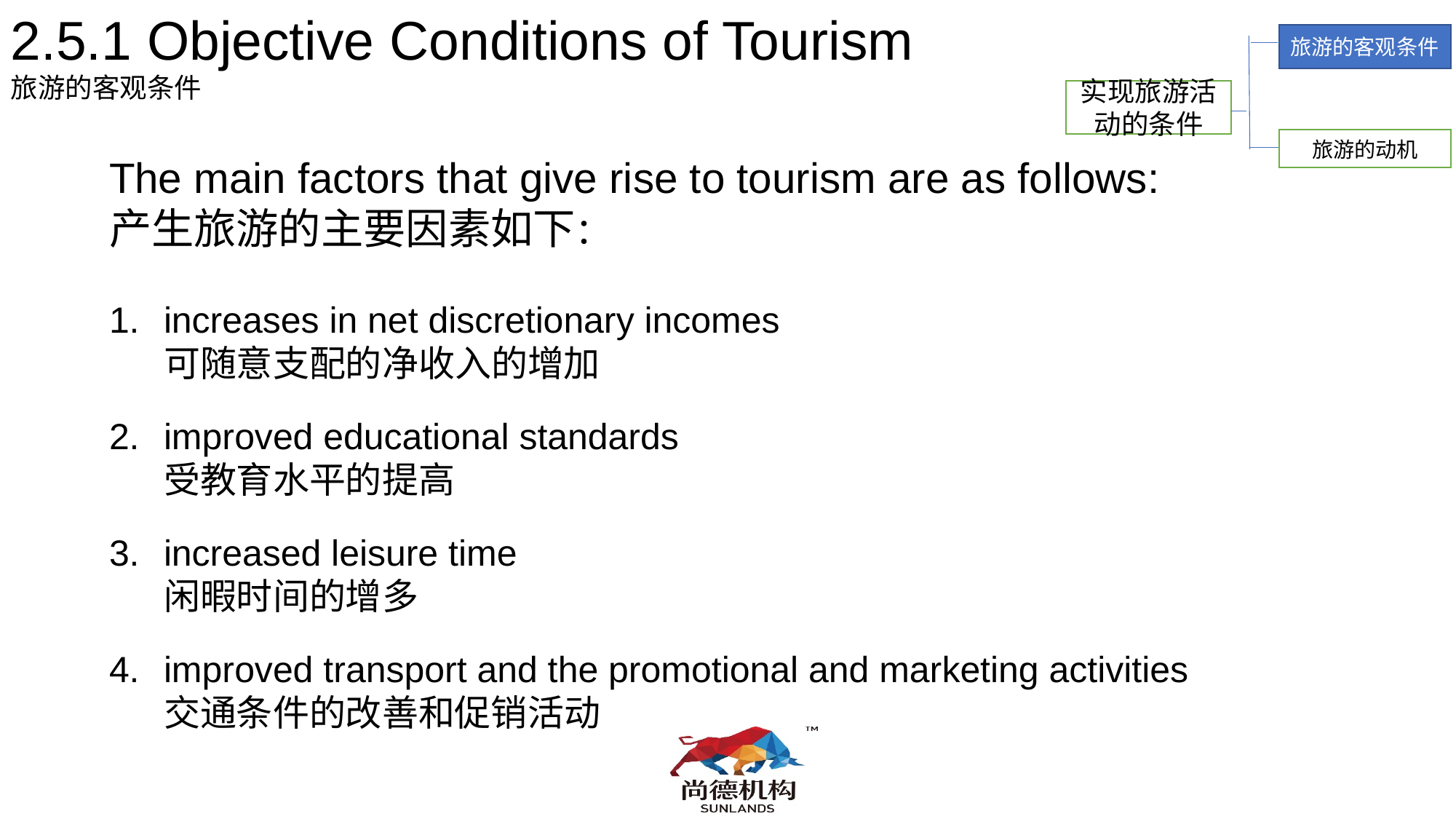

2.5.1 Objective Conditions of Tourism
旅游的客观条件
旅游的客观条件
实现旅游活动的条件
旅游的动机
The main factors that give rise to tourism are as follows:
产生旅游的主要因素如下：

increases in net discretionary incomes
可随意支配的净收入的增加

improved educational standards
受教育水平的提高

increased leisure time
闲暇时间的增多

improved transport and the promotional and marketing activities
交通条件的改善和促销活动